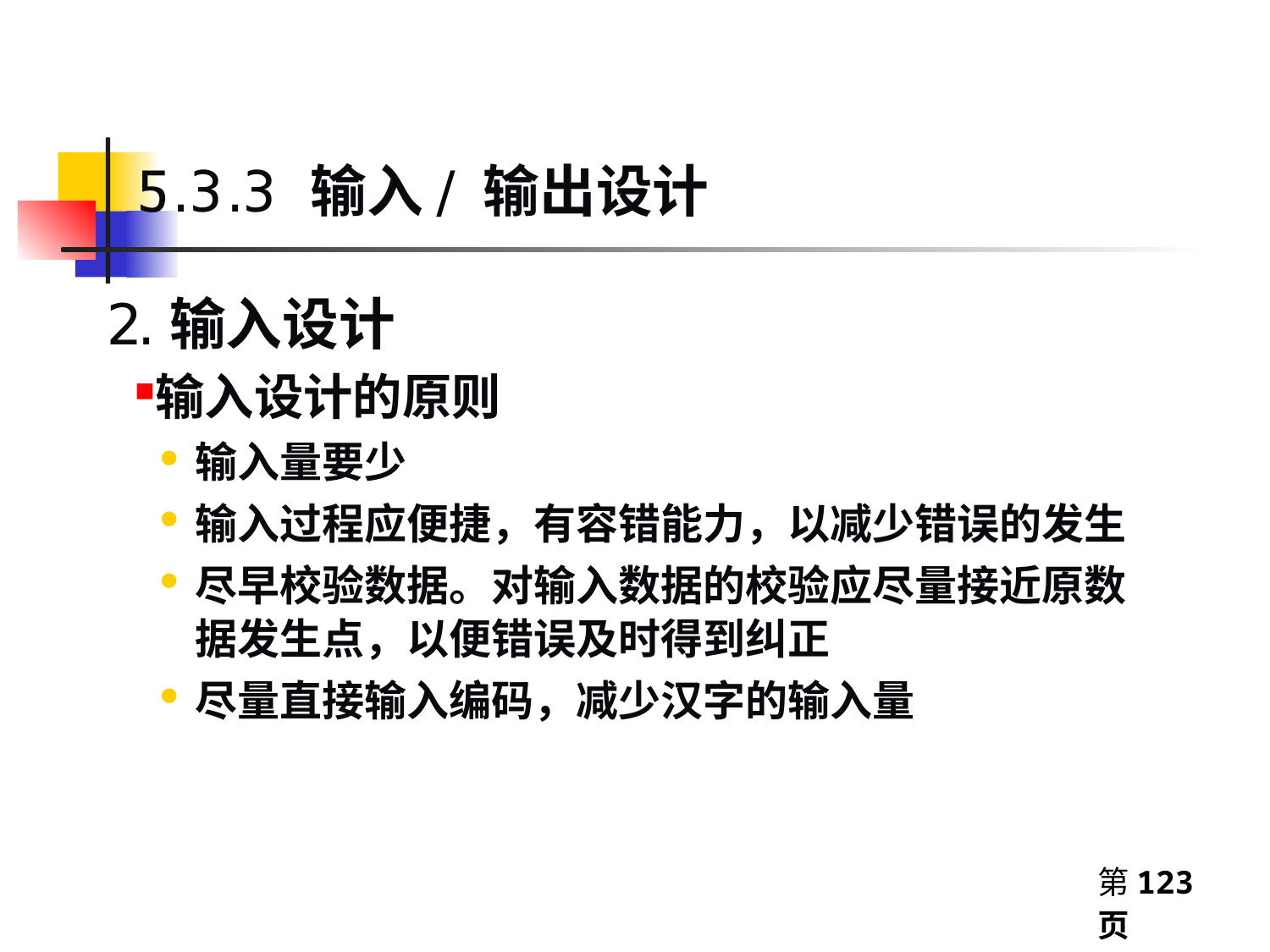

5.3.3 输入/输出设计
2.输入设计
输入设计的原则
输入量要少
输入过程应便捷，有容错能力，以减少错误的发生
尽早校验数据。对输入数据的校验应尽量接近原数据发生点，以便错误及时得到纠正
尽量直接输入编码，减少汉字的输入量